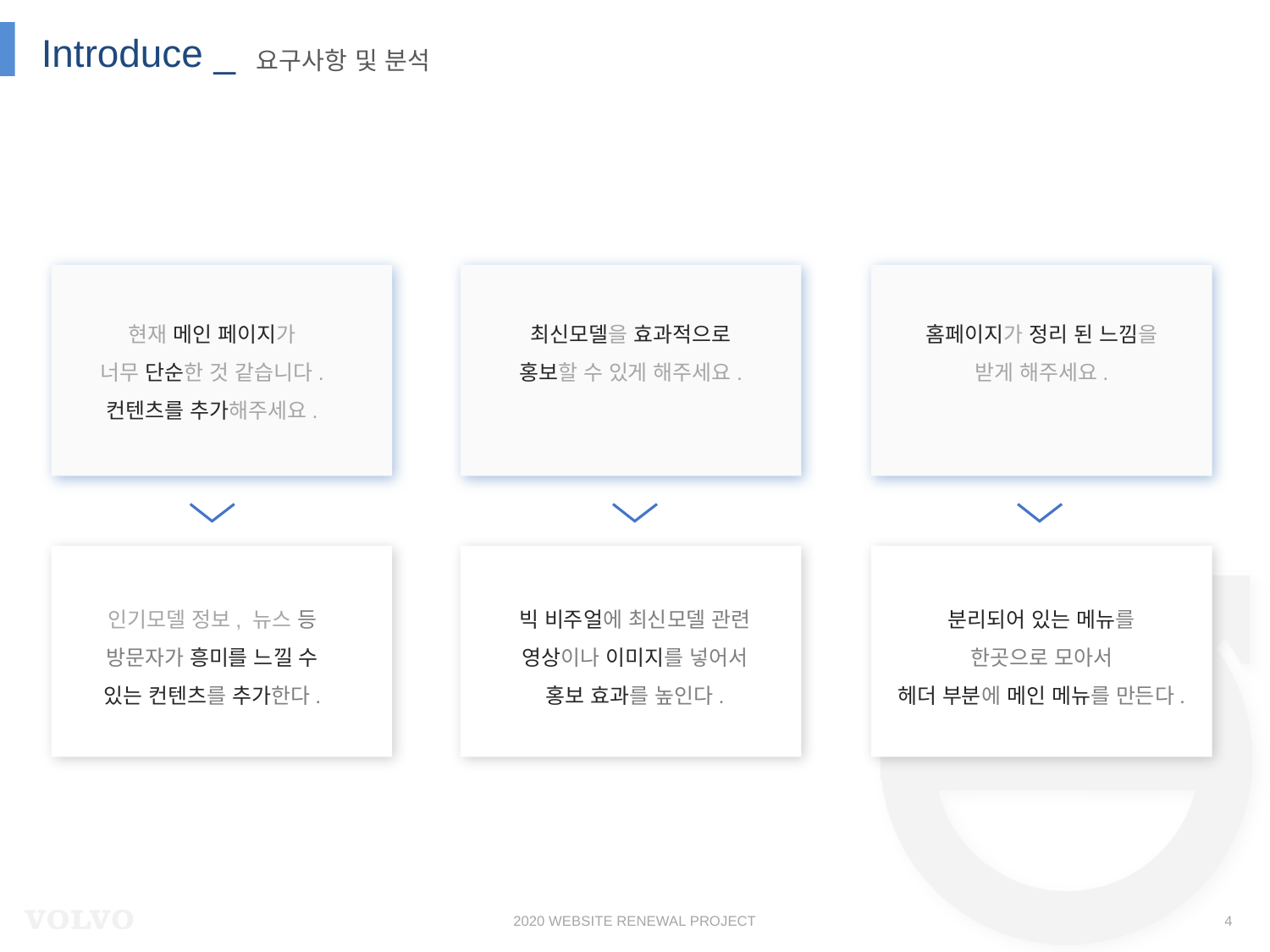

Introduce _
요구사항 및 분석

현재 메인 페이지가
너무 단순한 것 같습니다.
컨텐츠를 추가해주세요.
최신모델을 효과적으로
홍보할 수 있게 해주세요.
홈페이지가 정리 된 느낌을
받게 해주세요.

인기모델 정보, 뉴스 등
방문자가 흥미를 느낄 수
있는 컨텐츠를 추가한다.
빅 비주얼에 최신모델 관련
영상이나 이미지를 넣어서
홍보 효과를 높인다.
분리되어 있는 메뉴를
한곳으로 모아서
헤더 부분에 메인 메뉴를 만든다.